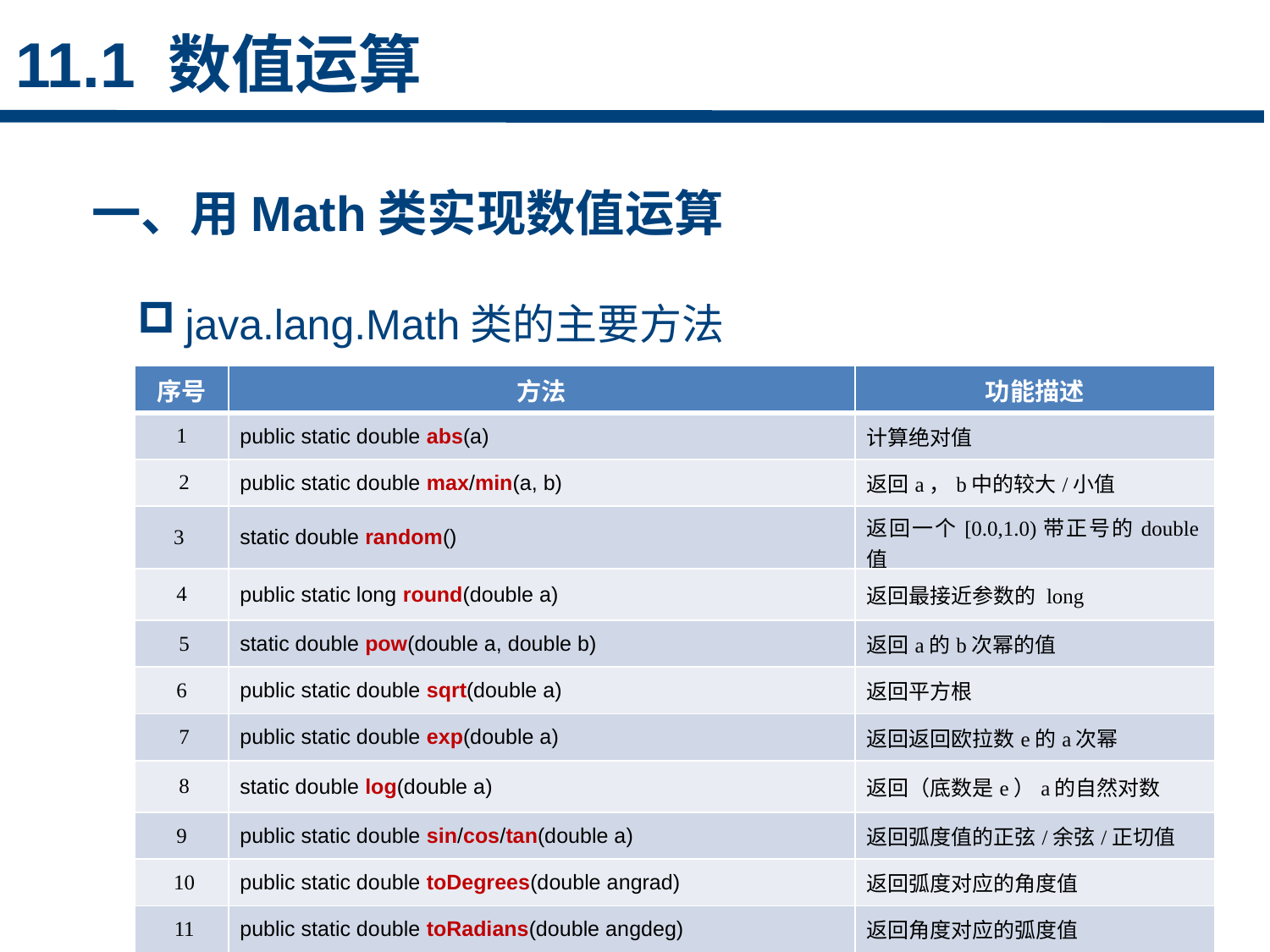

11.1 数值运算
一、用Math类实现数值运算
java.lang.Math类的主要方法
点击添加文本
| 序号 | 方法 | 功能描述 |
| --- | --- | --- |
| 1 | public static double abs(a) | 计算绝对值 |
| 2 | public static double max/min(a, b) | 返回a，b中的较大/小值 |
| 3 | static double random() | 返回一个[0.0,1.0)带正号的double值 |
| 4 | public static long round(double a) | 返回最接近参数的 long |
| 5 | static double pow(double a, double b) | 返回a的b次幂的值 |
| 6 | public static double sqrt(double a) | 返回平方根 |
| 7 | public static double exp(double a) | 返回返回欧拉数e的a次幂 |
| 8 | static double log(double a) | 返回（底数是e）a的自然对数 |
| 9 | public static double sin/cos/tan(double a) | 返回弧度值的正弦/余弦/正切值 |
| 10 | public static double toDegrees(double angrad) | 返回弧度对应的角度值 |
| 11 | public static double toRadians(double angdeg) | 返回角度对应的弧度值 |
点击添加文本
点击添加文本
点击添加文本